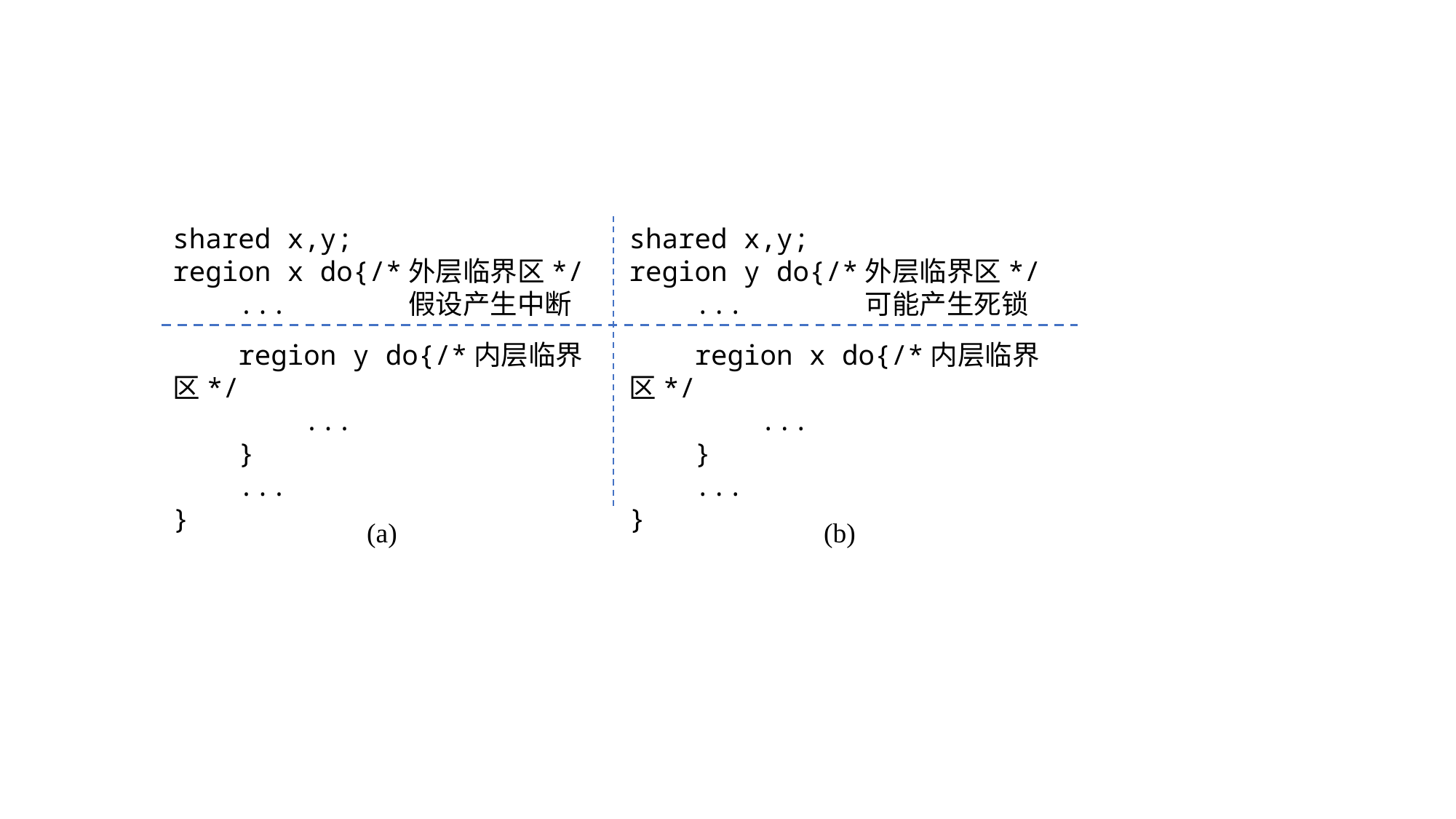

shared x,y;
region x do{/*外层临界区*/
    ...       假设产生中断
    region y do{/*内层临界区*/
        ...
    }
    ...
}
shared x,y;
region y do{/*外层临界区*/
    ...       可能产生死锁
    region x do{/*内层临界区*/
        ...
    }
    ...
}
(a)
(b)